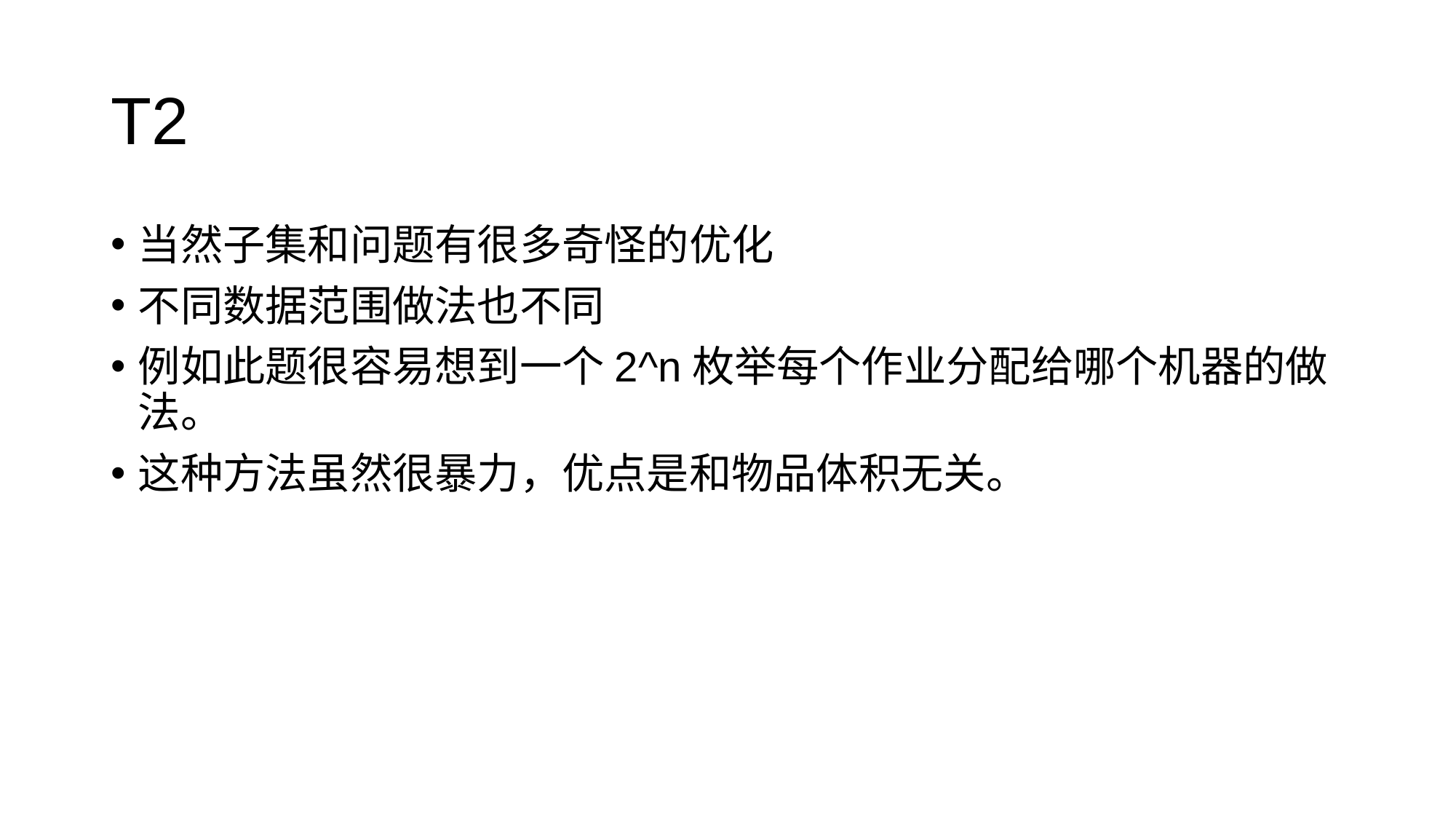

# T2
当然子集和问题有很多奇怪的优化
不同数据范围做法也不同
例如此题很容易想到一个2^n枚举每个作业分配给哪个机器的做法。
这种方法虽然很暴力，优点是和物品体积无关。